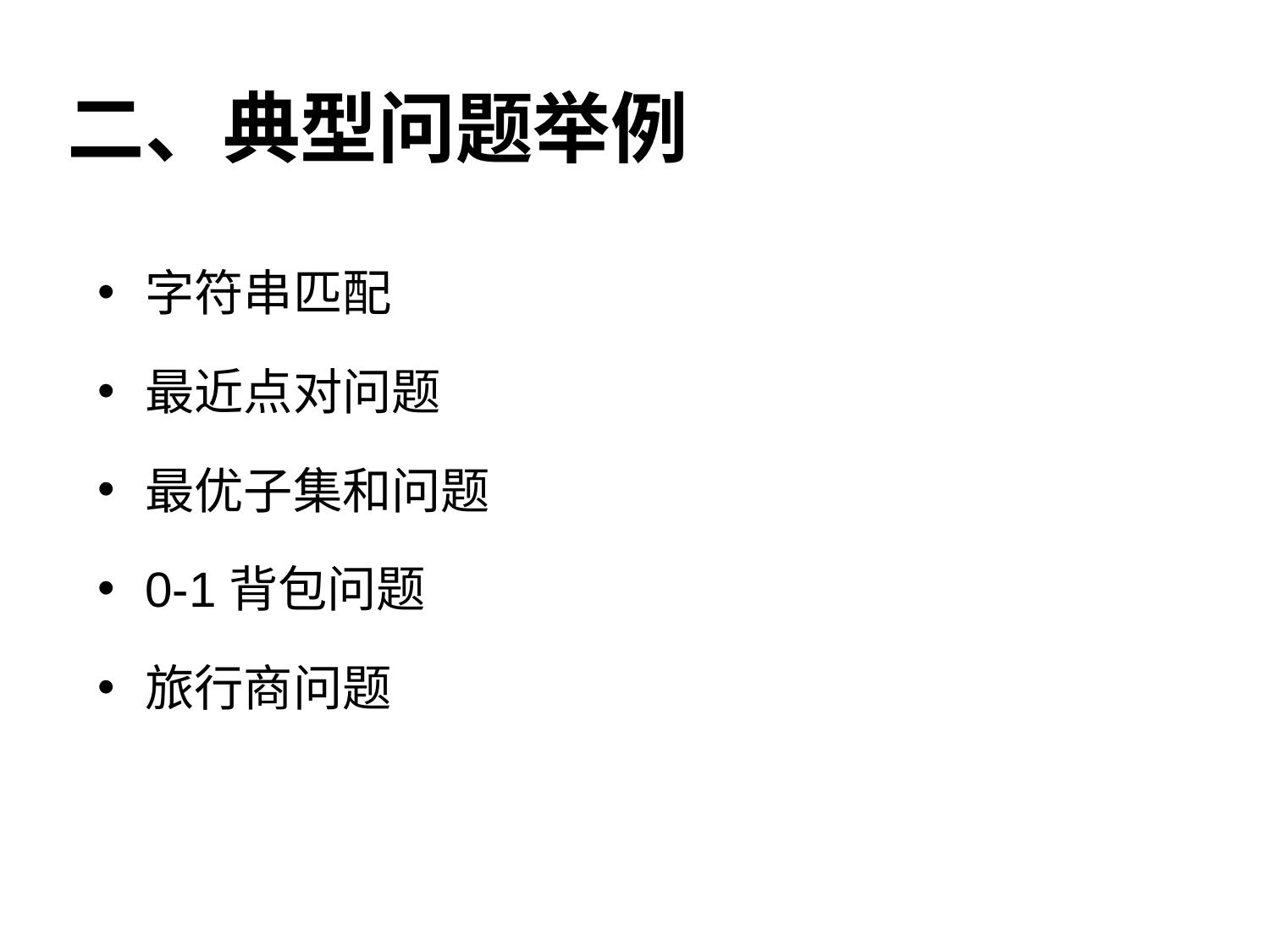

# 二、典型问题举例
字符串匹配
最近点对问题
最优子集和问题
0-1背包问题
旅行商问题